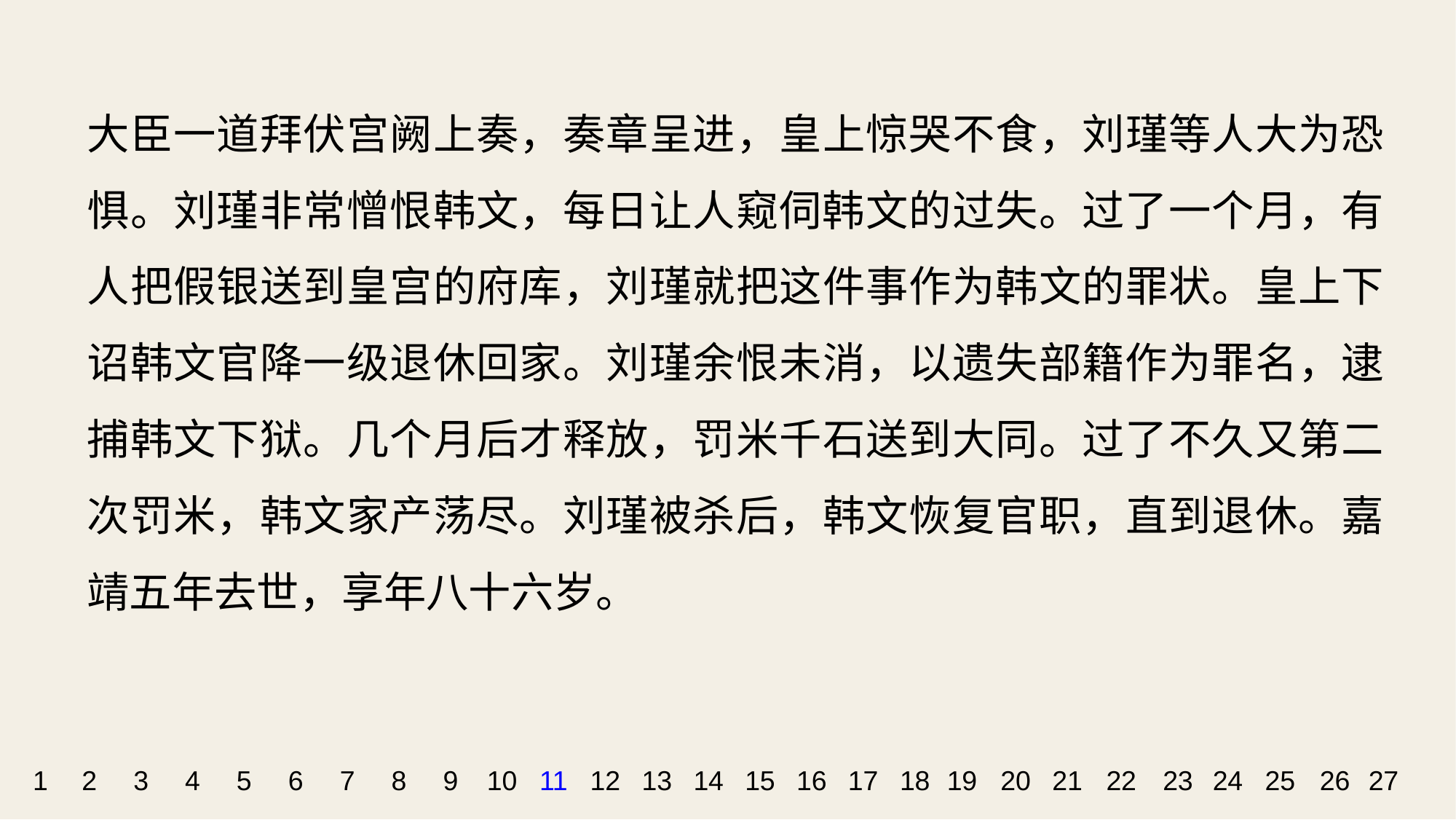

大臣一道拜伏宫阙上奏，奏章呈进，皇上惊哭不食，刘瑾等人大为恐惧。刘瑾非常憎恨韩文，每日让人窥伺韩文的过失。过了一个月，有人把假银送到皇宫的府库，刘瑾就把这件事作为韩文的罪状。皇上下诏韩文官降一级退休回家。刘瑾余恨未消，以遗失部籍作为罪名，逮捕韩文下狱。几个月后才释放，罚米千石送到大同。过了不久又第二次罚米，韩文家产荡尽。刘瑾被杀后，韩文恢复官职，直到退休。嘉靖五年去世，享年八十六岁。
1
2
3
4
5
6
7
8
9
10
11
12
13
14
15
16
17
18
19
20
21
22
23
24
25
26
27